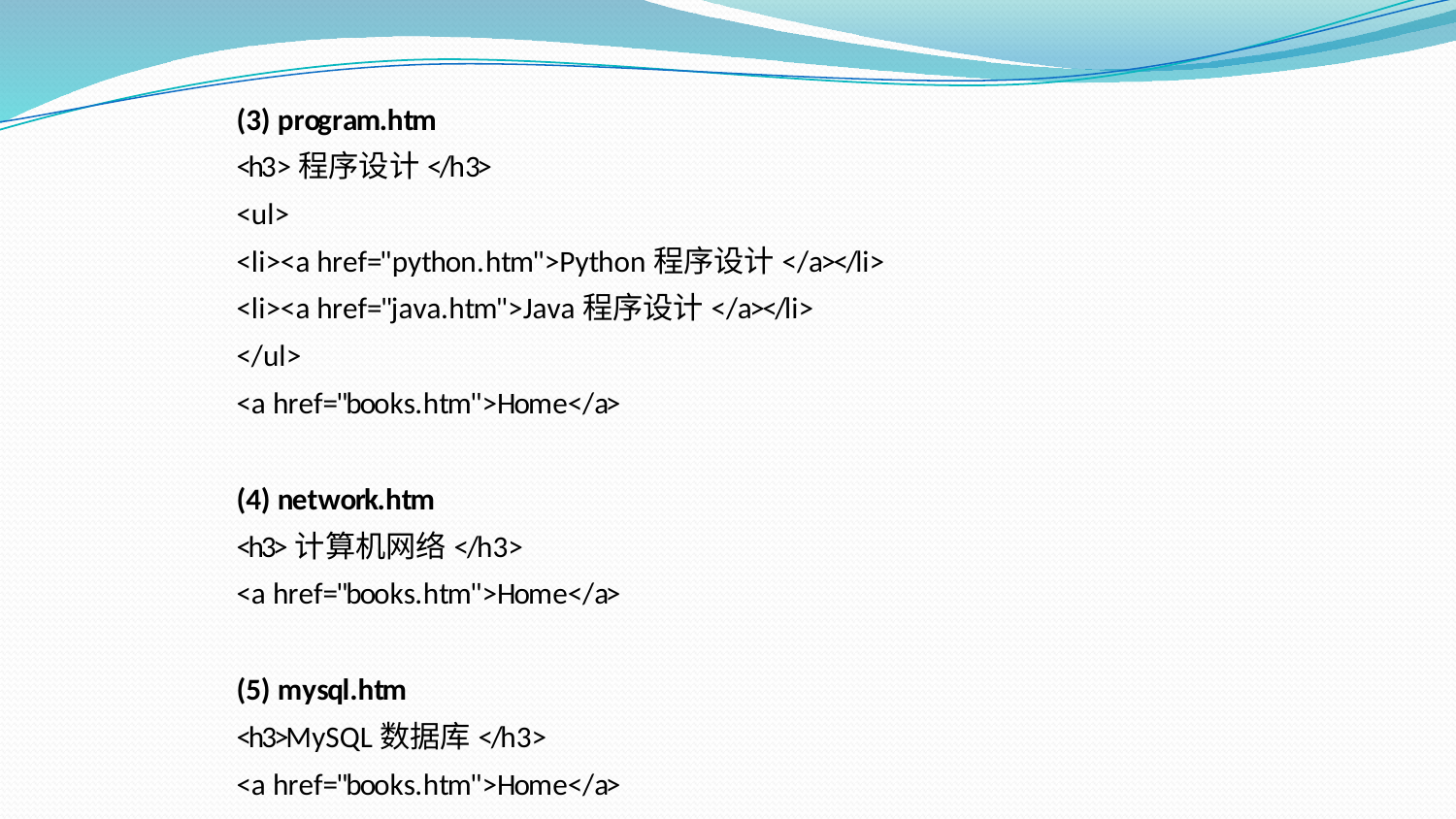

program.htm
<h3>程序设计</h3>
<ul>
<li><a href="python.htm">Python程序设计</a></li>
<li><a href="java.htm">Java程序设计</a></li>
</ul>
<a href="books.htm">Home</a>

network.htm
<h3>计算机网络</h3>
<a href="books.htm">Home</a>

mysql.htm
<h3>MySQL数据库</h3>
<a href="books.htm">Home</a>